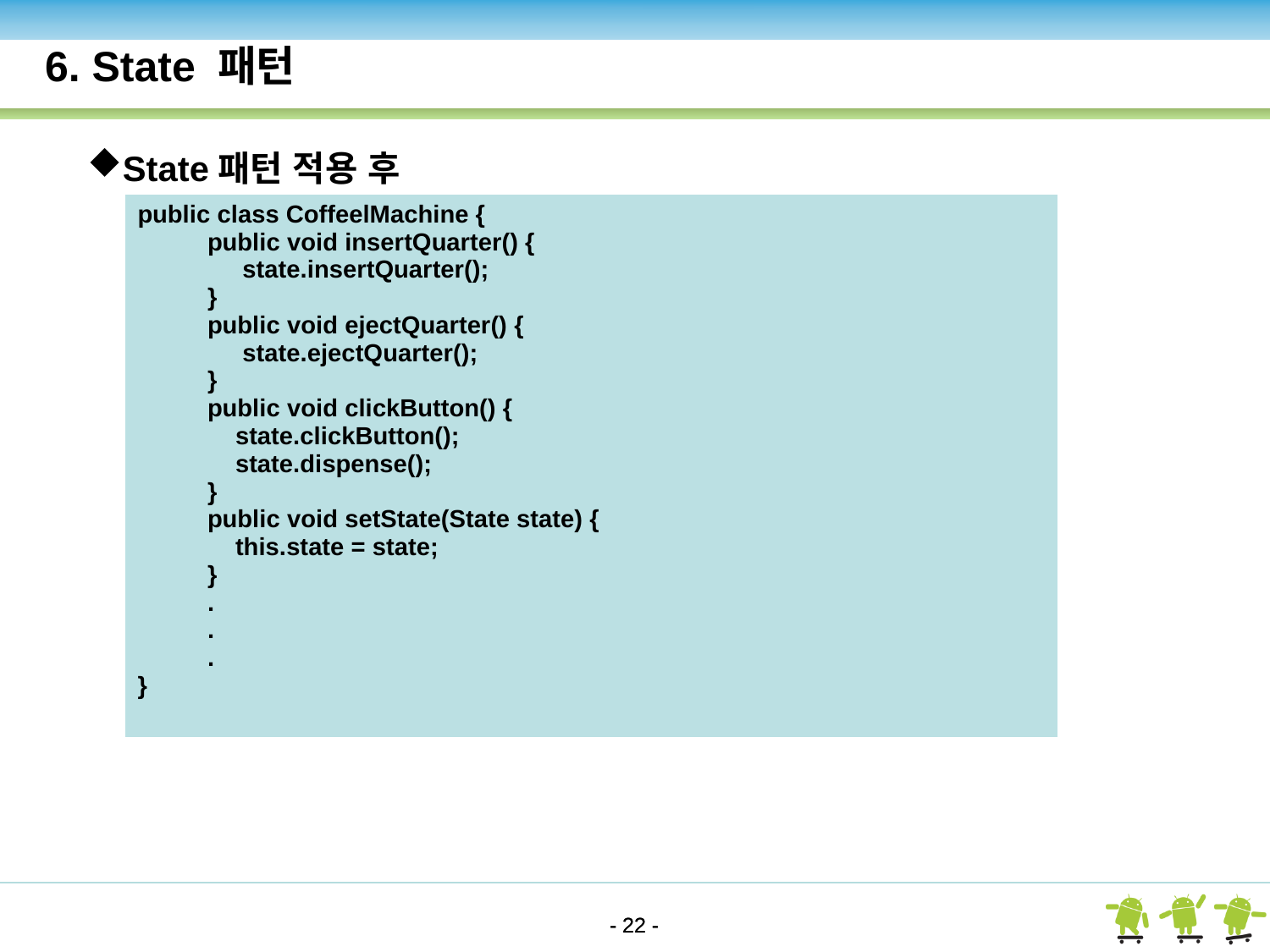

6. State 패턴
State패턴 적용 후
| public class CoffeelMachine { public void insertQuarter() { state.insertQuarter(); } public void ejectQuarter() { state.ejectQuarter(); } public void clickButton() { state.clickButton(); state.dispense(); } public void setState(State state) { this.state = state; } . . . } |
| --- |
- 22 -
- 22 -